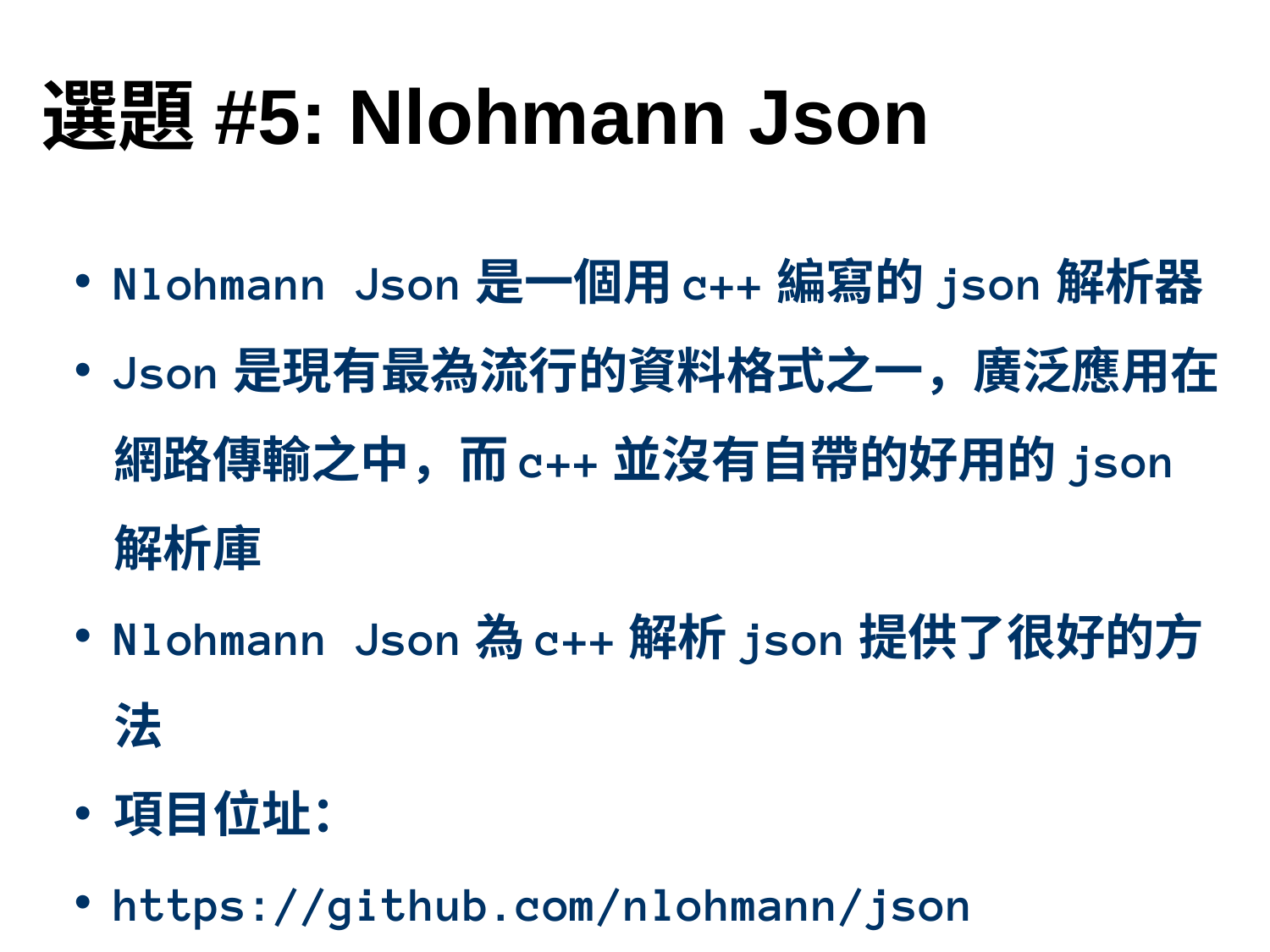

# 選題#5: Nlohmann Json
Nlohmann Json是一個用c++編寫的json解析器
Json是現有最為流行的資料格式之一，廣泛應用在網路傳輸之中，而c++並沒有自帶的好用的json解析庫
Nlohmann Json為c++解析json提供了很好的方法
項目位址：
https://github.com/nlohmann/json